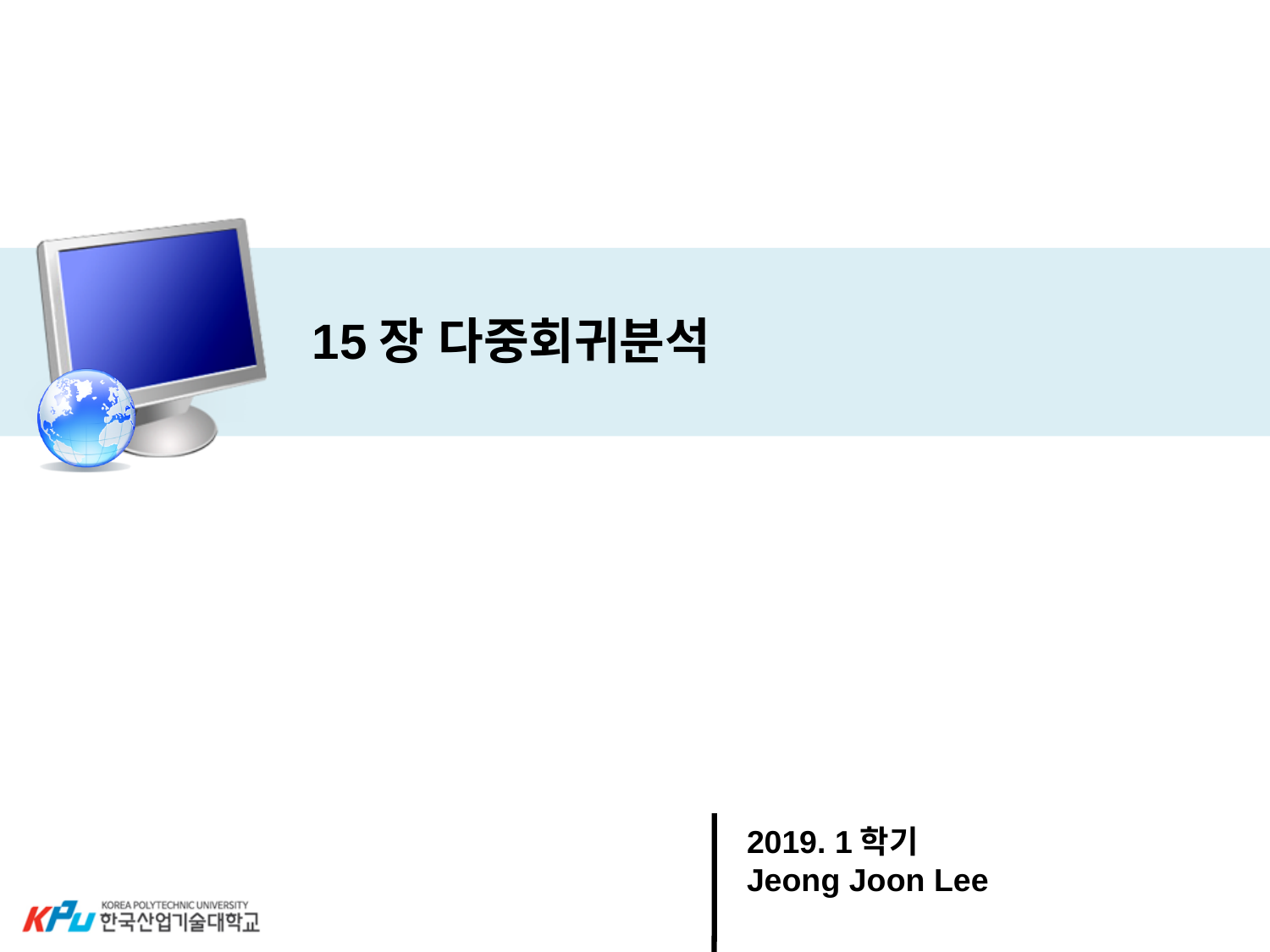

# 15장 다중회귀분석
2019. 1학기
Jeong Joon Lee